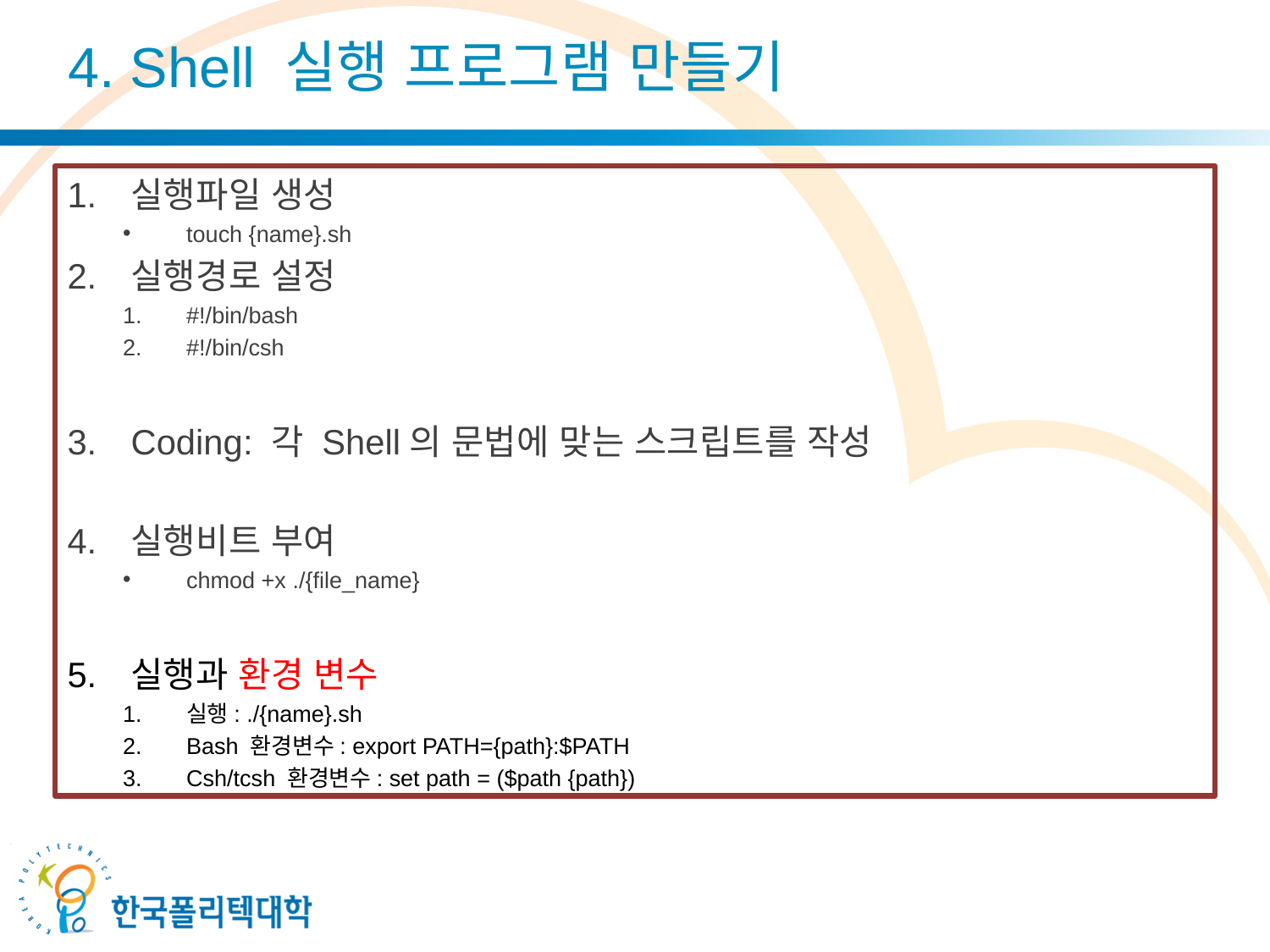

# 4. Shell 실행 프로그램 만들기
실행파일 생성
touch {name}.sh
실행경로 설정
#!/bin/bash
#!/bin/csh

Coding: 각 Shell의 문법에 맞는 스크립트를 작성

실행비트 부여
chmod +x ./{file_name}

실행과 환경 변수
실행: ./{name}.sh
Bash 환경변수: export PATH={path}:$PATH
Csh/tcsh 환경변수: set path = ($path {path})